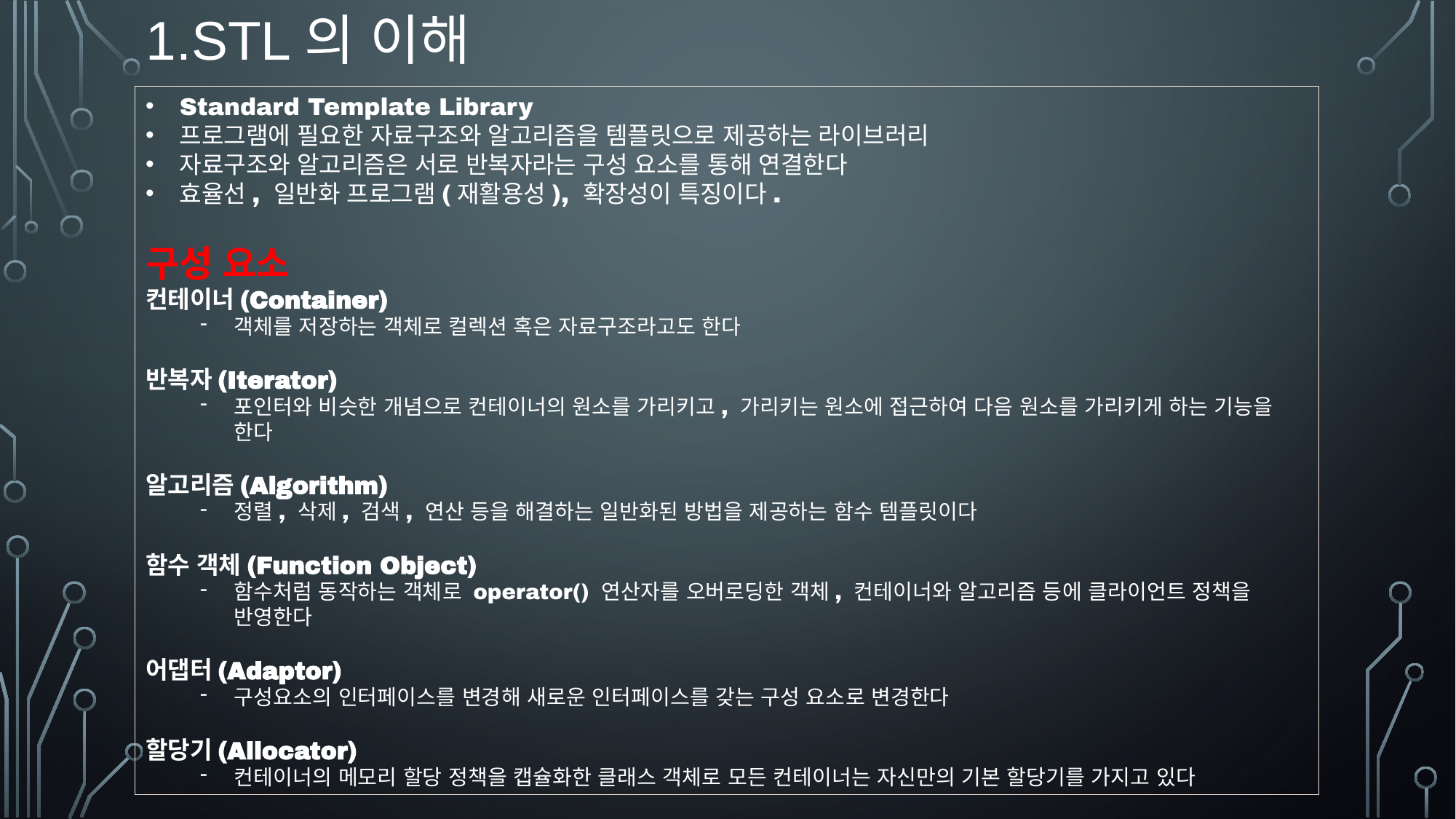

# 1.Stl의 이해
Standard Template Library
프로그램에 필요한 자료구조와 알고리즘을 템플릿으로 제공하는 라이브러리
자료구조와 알고리즘은 서로 반복자라는 구성 요소를 통해 연결한다
효율선, 일반화 프로그램(재활용성), 확장성이 특징이다.

구성 요소
컨테이너(Container)
객체를 저장하는 객체로 컬렉션 혹은 자료구조라고도 한다

반복자(Iterator)
포인터와 비슷한 개념으로 컨테이너의 원소를 가리키고, 가리키는 원소에 접근하여 다음 원소를 가리키게 하는 기능을 한다

알고리즘(Algorithm)
정렬, 삭제, 검색, 연산 등을 해결하는 일반화된 방법을 제공하는 함수 템플릿이다

함수 객체(Function Object)
함수처럼 동작하는 객체로 operator() 연산자를 오버로딩한 객체, 컨테이너와 알고리즘 등에 클라이언트 정책을 반영한다

어댑터(Adaptor)
구성요소의 인터페이스를 변경해 새로운 인터페이스를 갖는 구성 요소로 변경한다

할당기(Allocator)
컨테이너의 메모리 할당 정책을 캡슐화한 클래스 객체로 모든 컨테이너는 자신만의 기본 할당기를 가지고 있다